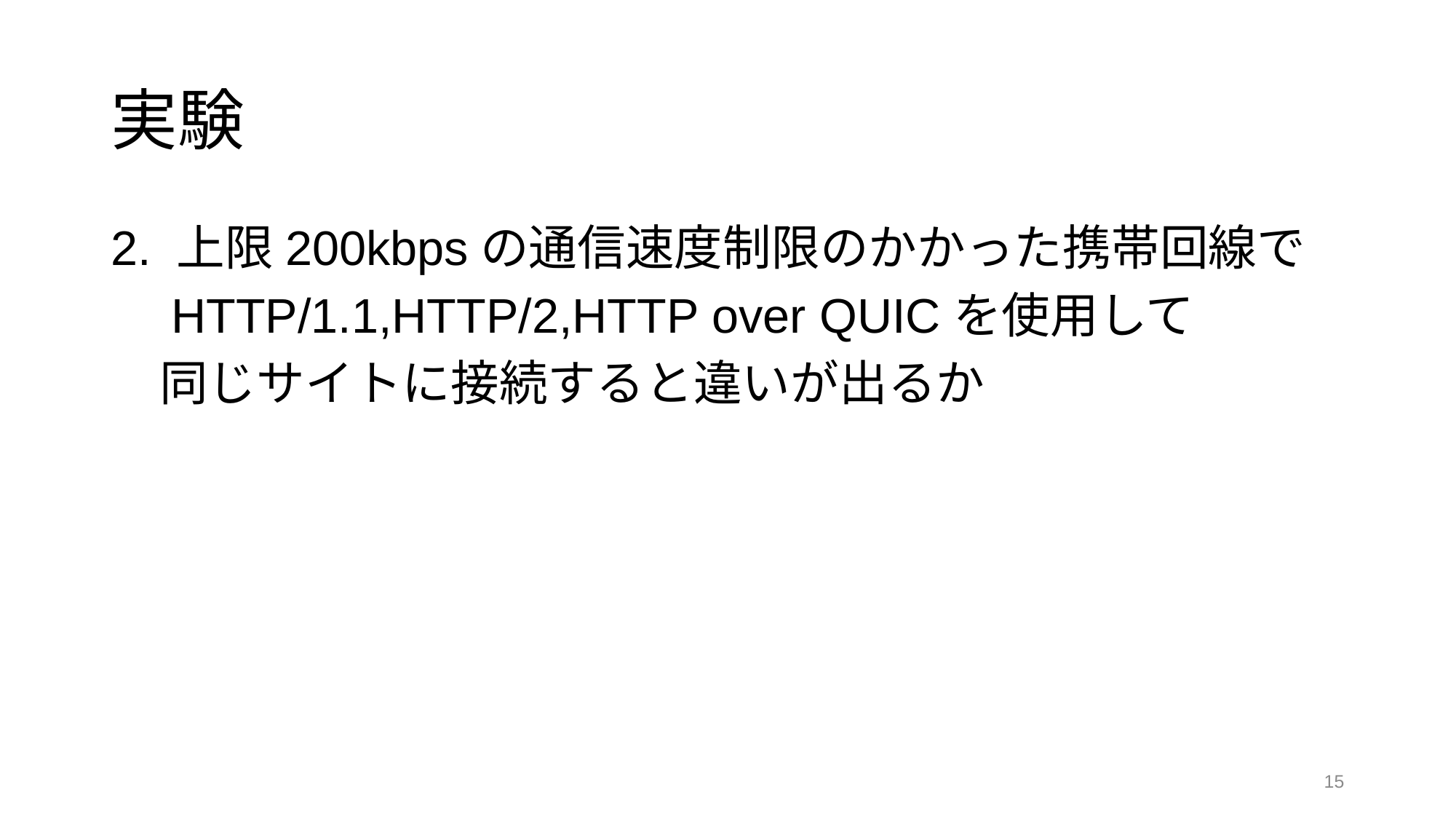

# 実験
2. 上限200kbpsの通信速度制限のかかった携帯回線で
　HTTP/1.1,HTTP/2,HTTP over QUICを使用して
　同じサイトに接続すると違いが出るか
15